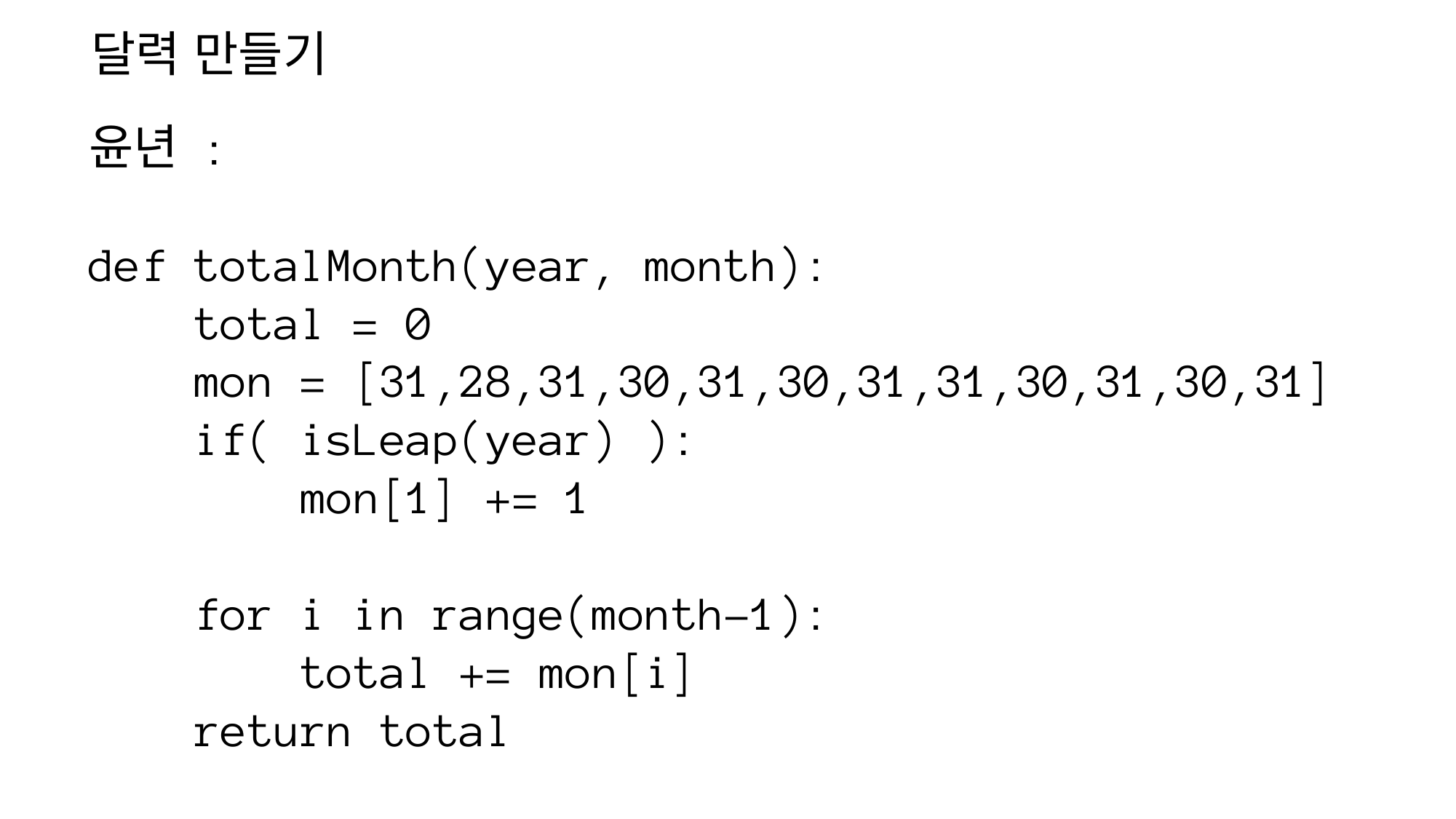

달력 만들기
윤년 :

def totalMonth(year, month):
    total = 0
    mon = [31,28,31,30,31,30,31,31,30,31,30,31]
    if( isLeap(year) ):
        mon[1] += 1

    for i in range(month-1):
        total += mon[i]
    return total